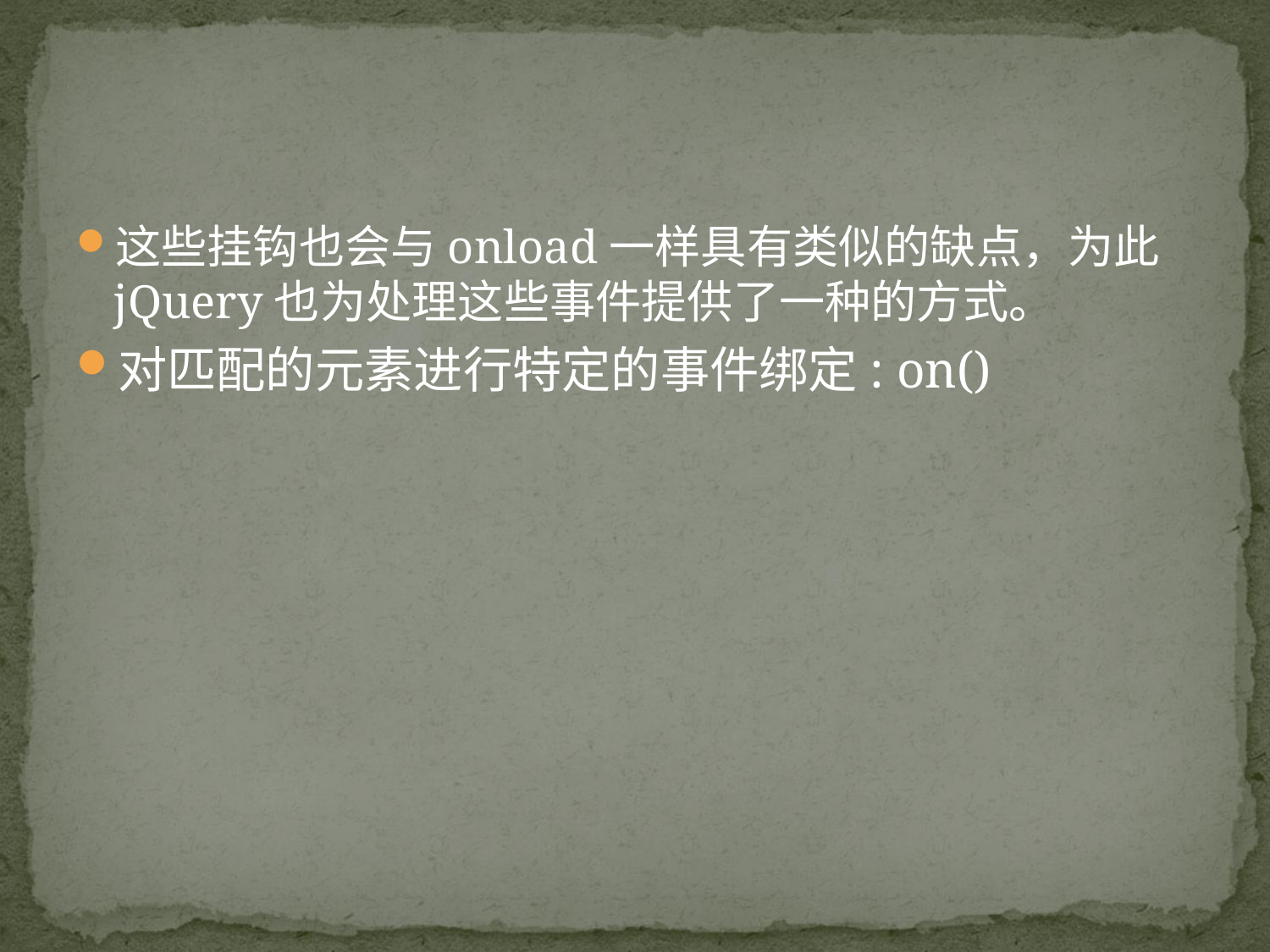

#
这些挂钩也会与onload一样具有类似的缺点，为此jQuery也为处理这些事件提供了一种的方式。
对匹配的元素进行特定的事件绑定: on()